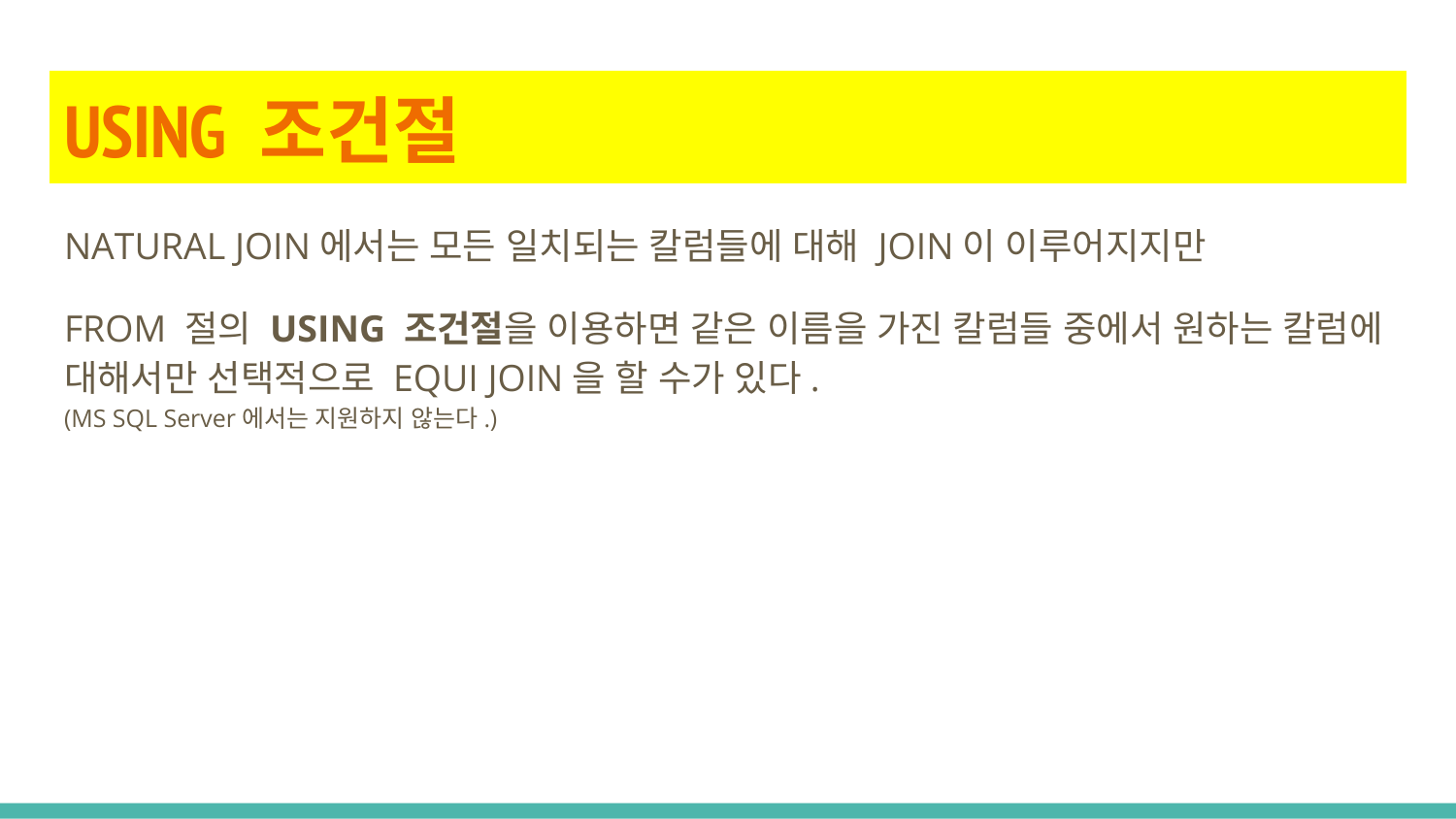

# USING 조건절
NATURAL JOIN에서는 모든 일치되는 칼럼들에 대해 JOIN이 이루어지지만
FROM 절의 USING 조건절을 이용하면 같은 이름을 가진 칼럼들 중에서 원하는 칼럼에 대해서만 선택적으로 EQUI JOIN을 할 수가 있다.
(MS SQL Server에서는 지원하지 않는다.)